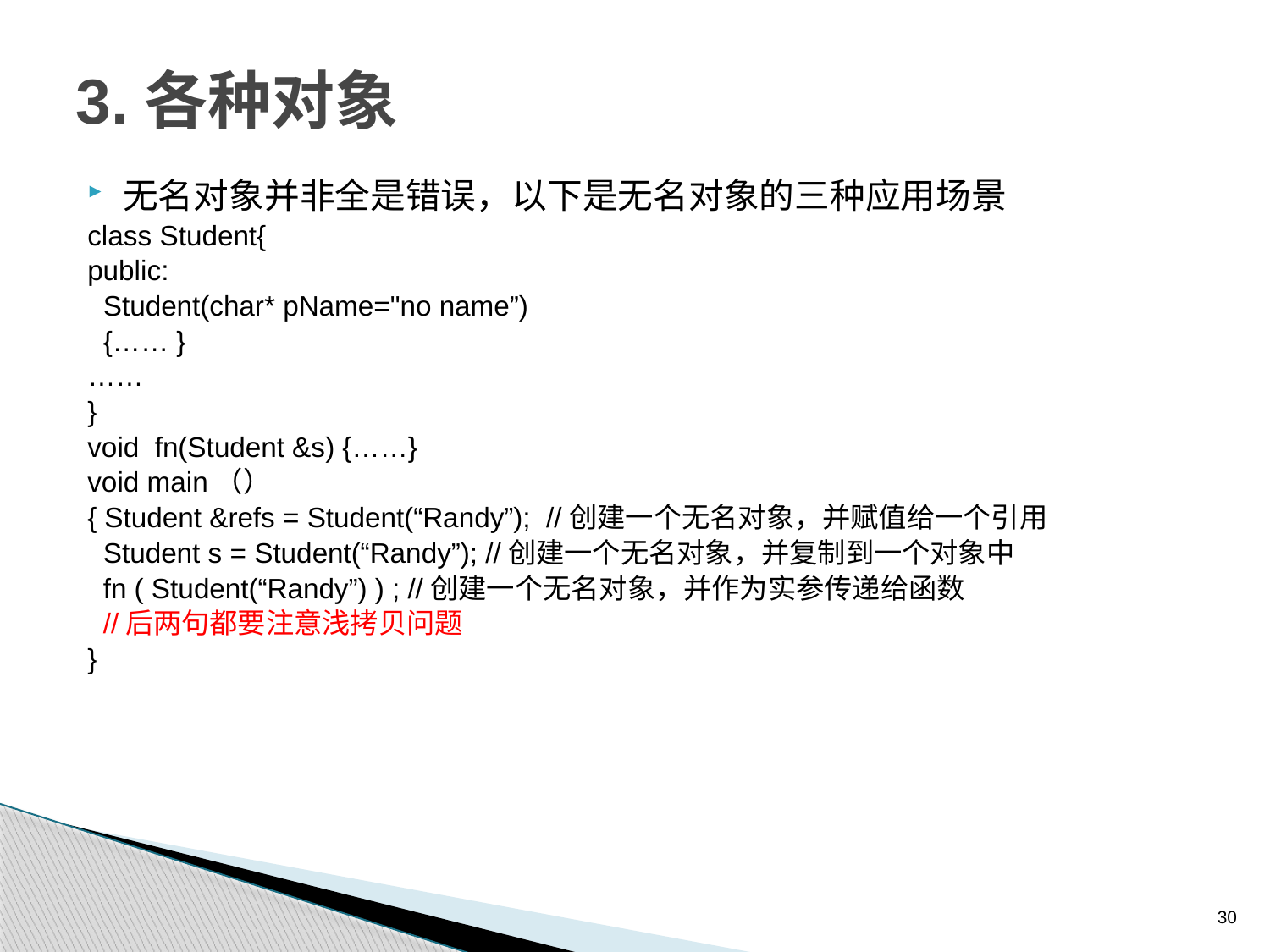

# 3.各种对象
无名对象并非全是错误，以下是无名对象的三种应用场景
class Student{
public:
  Student(char* pName="no name”)
  {…… }
……
}
void  fn(Student &s) {……}
void main（）
{ Student &refs = Student(“Randy”);  //创建一个无名对象，并赋值给一个引用
  Student s = Student(“Randy”); //创建一个无名对象，并复制到一个对象中
  fn ( Student(“Randy”) ) ; //创建一个无名对象，并作为实参传递给函数
  //后两句都要注意浅拷贝问题
}

30